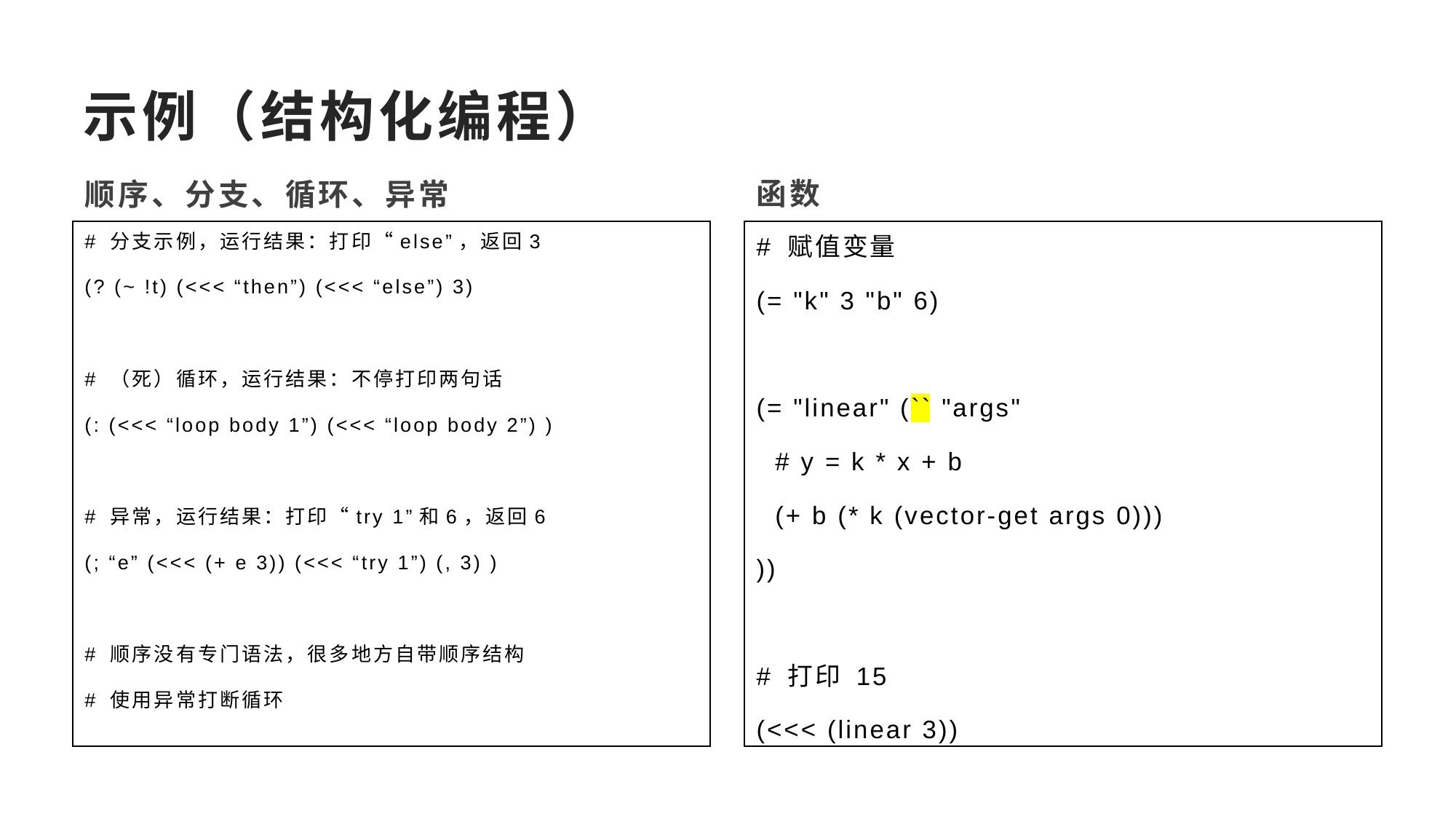

# 示例（结构化编程）
函数
顺序、分支、循环、异常
# 分支示例，运行结果：打印“else”，返回3
(? (~ !t) (<<< “then”) (<<< “else”) 3)

# （死）循环，运行结果：不停打印两句话
(: (<<< “loop body 1”) (<<< “loop body 2”) )

# 异常，运行结果：打印“try 1”和6，返回6
(; “e” (<<< (+ e 3)) (<<< “try 1”) (, 3) )

# 顺序没有专门语法，很多地方自带顺序结构
# 使用异常打断循环
# 赋值变量
(= "k" 3 "b" 6)

(= "linear" (`` "args"
  # y = k * x + b
  (+ b (* k (vector-get args 0)))
))

# 打印 15
(<<< (linear 3))
6